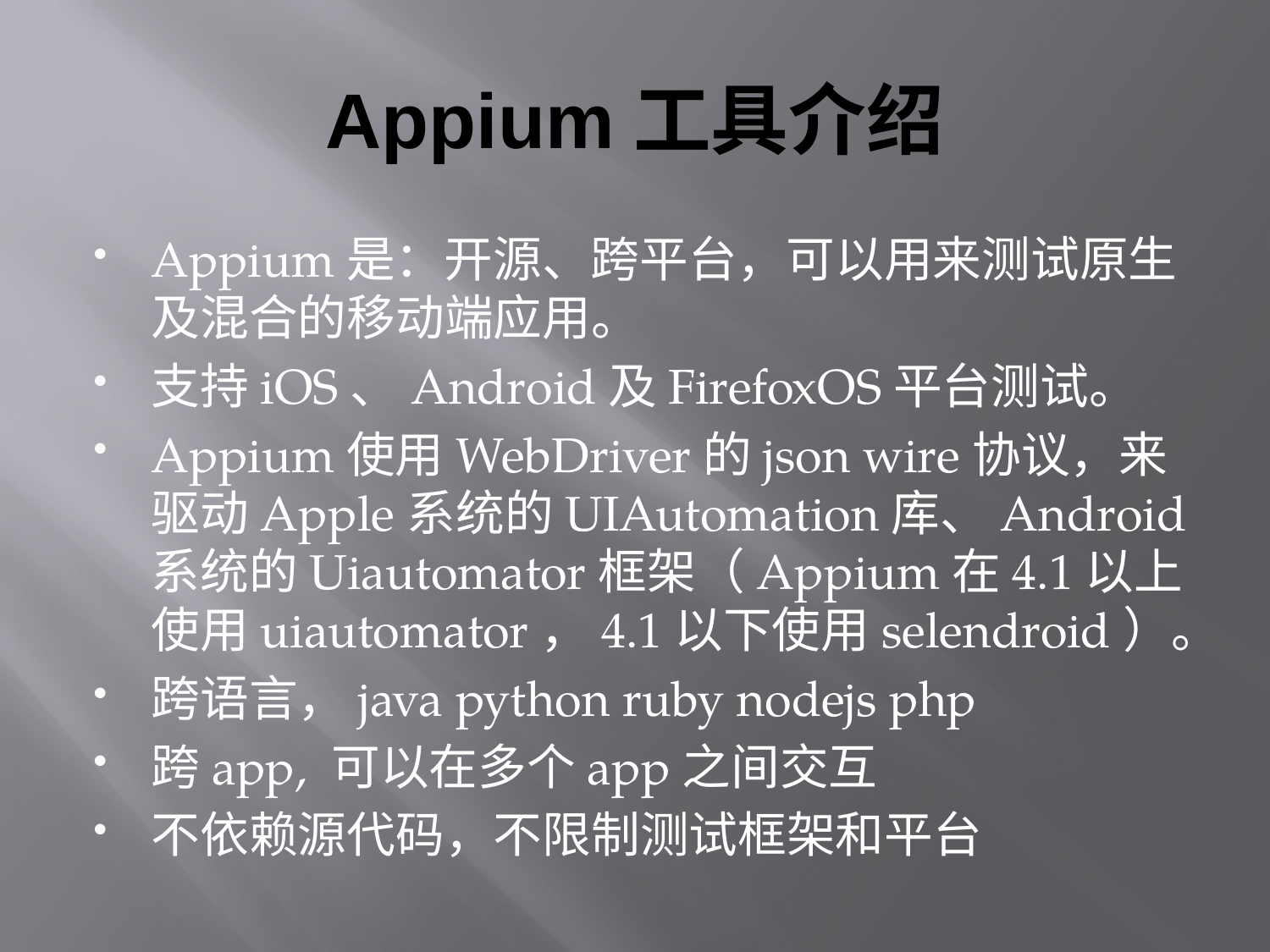

# Appium工具介绍
Appium是：开源、跨平台，可以用来测试原生及混合的移动端应用。
支持iOS、Android及FirefoxOS平台测试。
Appium使用WebDriver的json wire协议，来驱动Apple系统的UIAutomation库、Android系统的Uiautomator框架（Appium在4.1以上使用uiautomator，4.1以下使用selendroid）。
跨语言，java python ruby nodejs php
跨app, 可以在多个app之间交互
不依赖源代码，不限制测试框架和平台